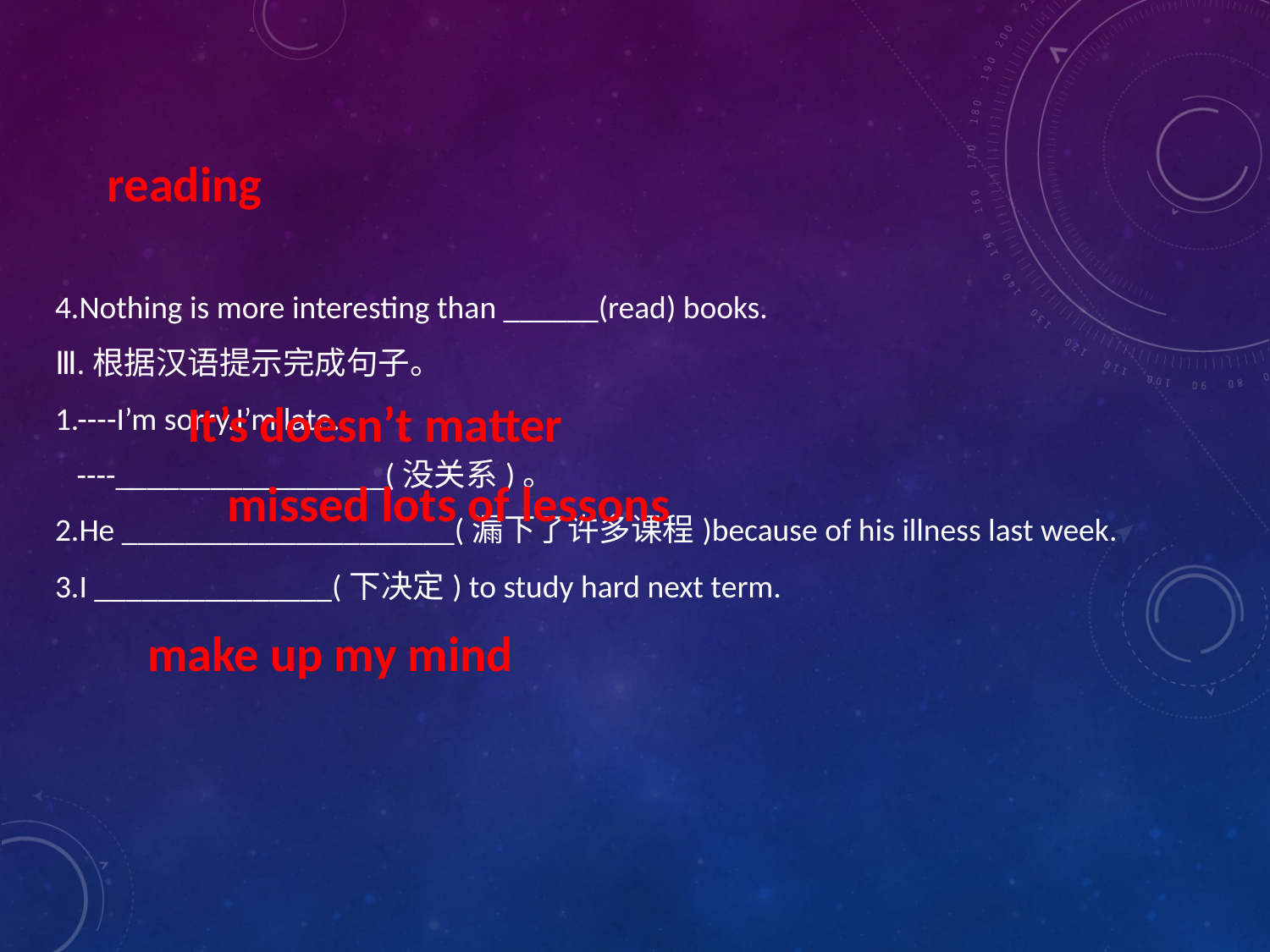

4.Nothing is more interesting than ______(read) books.
Ⅲ.根据汉语提示完成句子。
1.----I’m sorry.I’m late.
   ----_________________(没关系)。
2.He _____________________(漏下了许多课程)because of his illness last week.
3.I _______________(下决定) to study hard next term.
reading
It’s doesn’t matter
missed lots of lessons
make up my mind